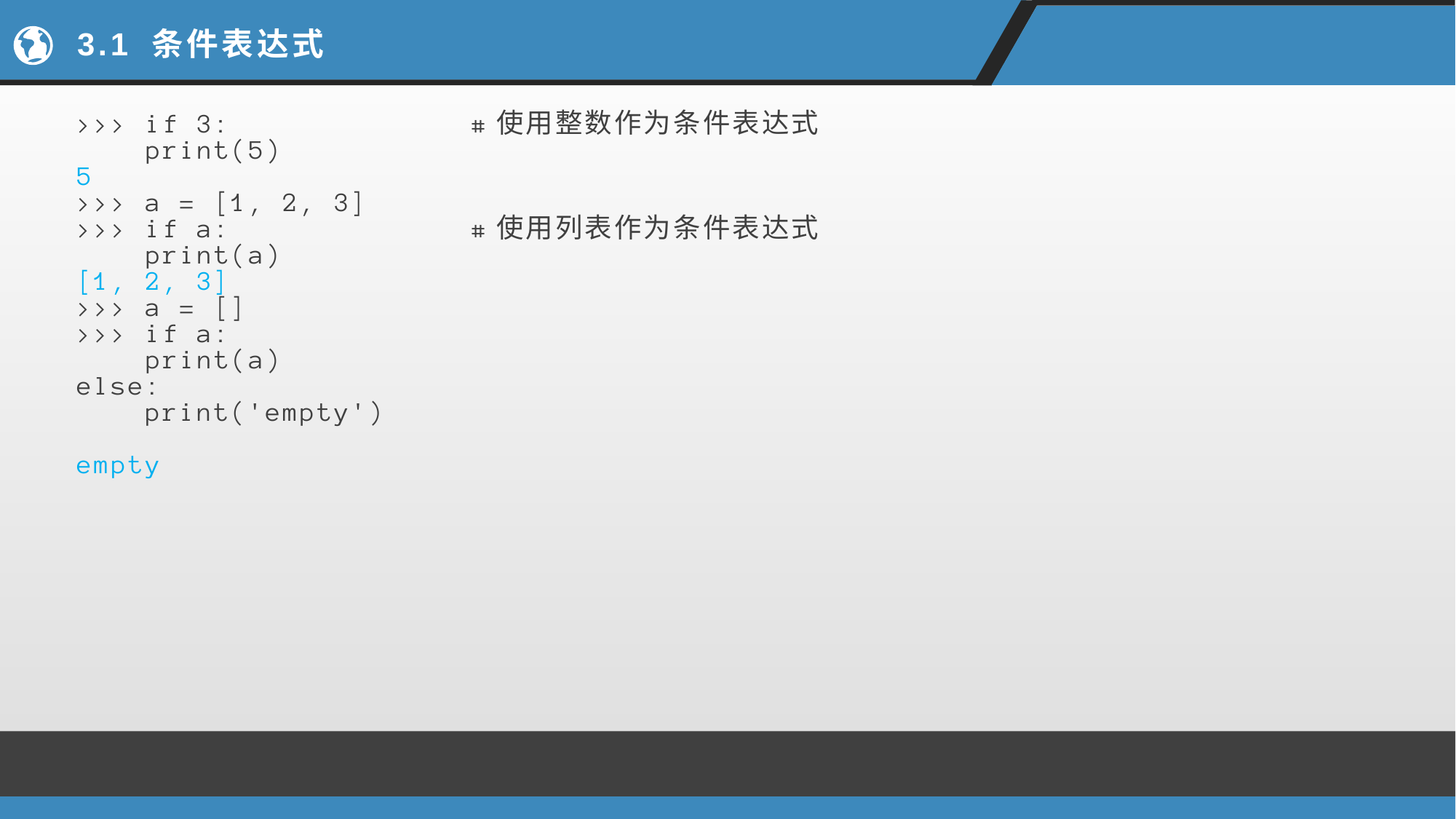

# 3.1 条件表达式

>>> if 3:              #使用整数作为条件表达式
	    print(5)
5
>>> a = [1, 2, 3]
>>> if a:              #使用列表作为条件表达式
	    print(a)
[1, 2, 3]
>>> a = []
>>> if a:
	    print(a)
else:
    print('empty')

empty